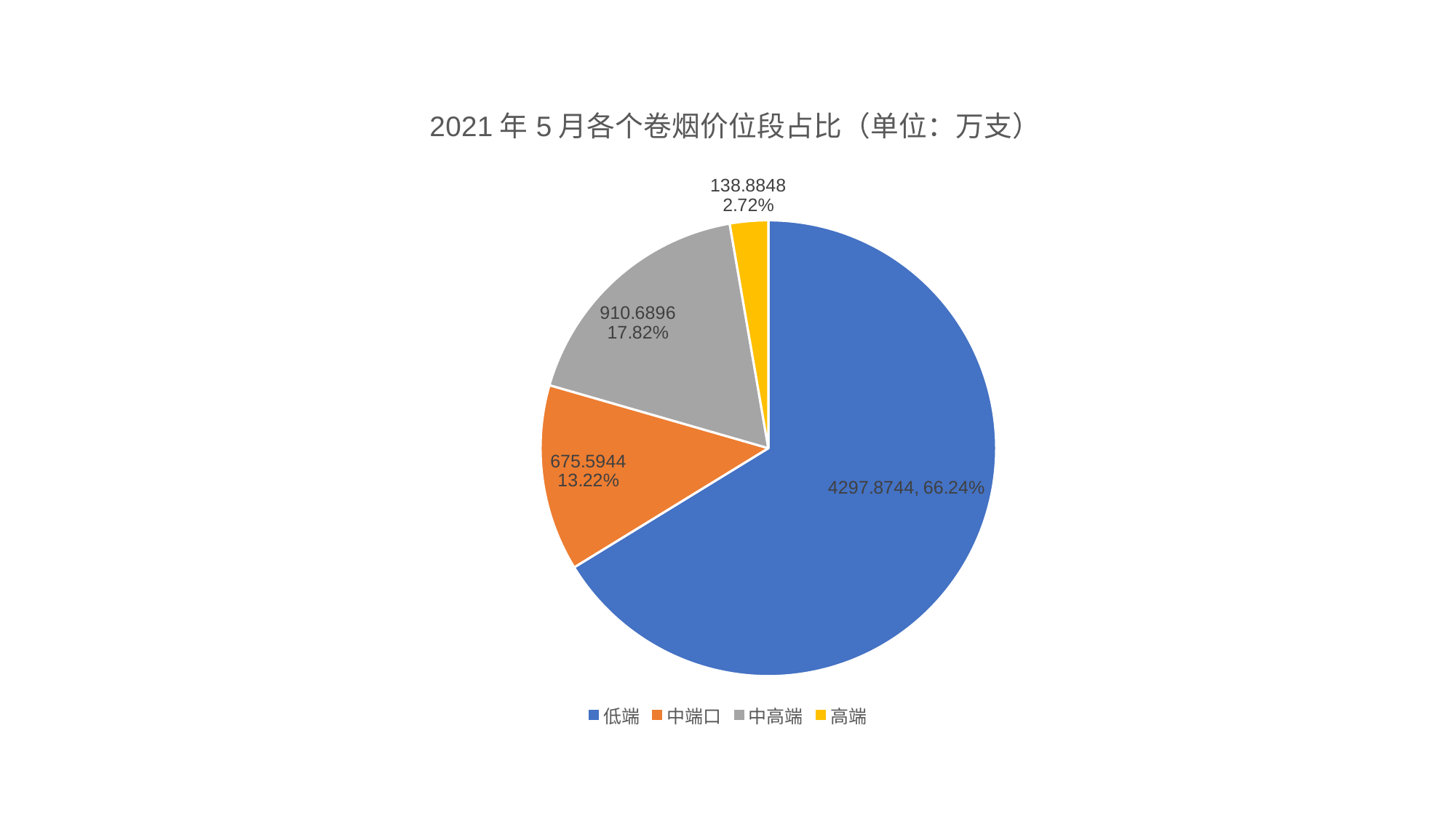

### Chart: 2021年5月各个卷烟价位段占比（单位：万支）

| Category | 2021年5月各个卷烟价位段占比 |
|---|---|
| 低端 | 3385.1742 |
| 中端口 | 675.5944 |
| 中高端 | 910.6896 |
| 高端 | 138.8848 |